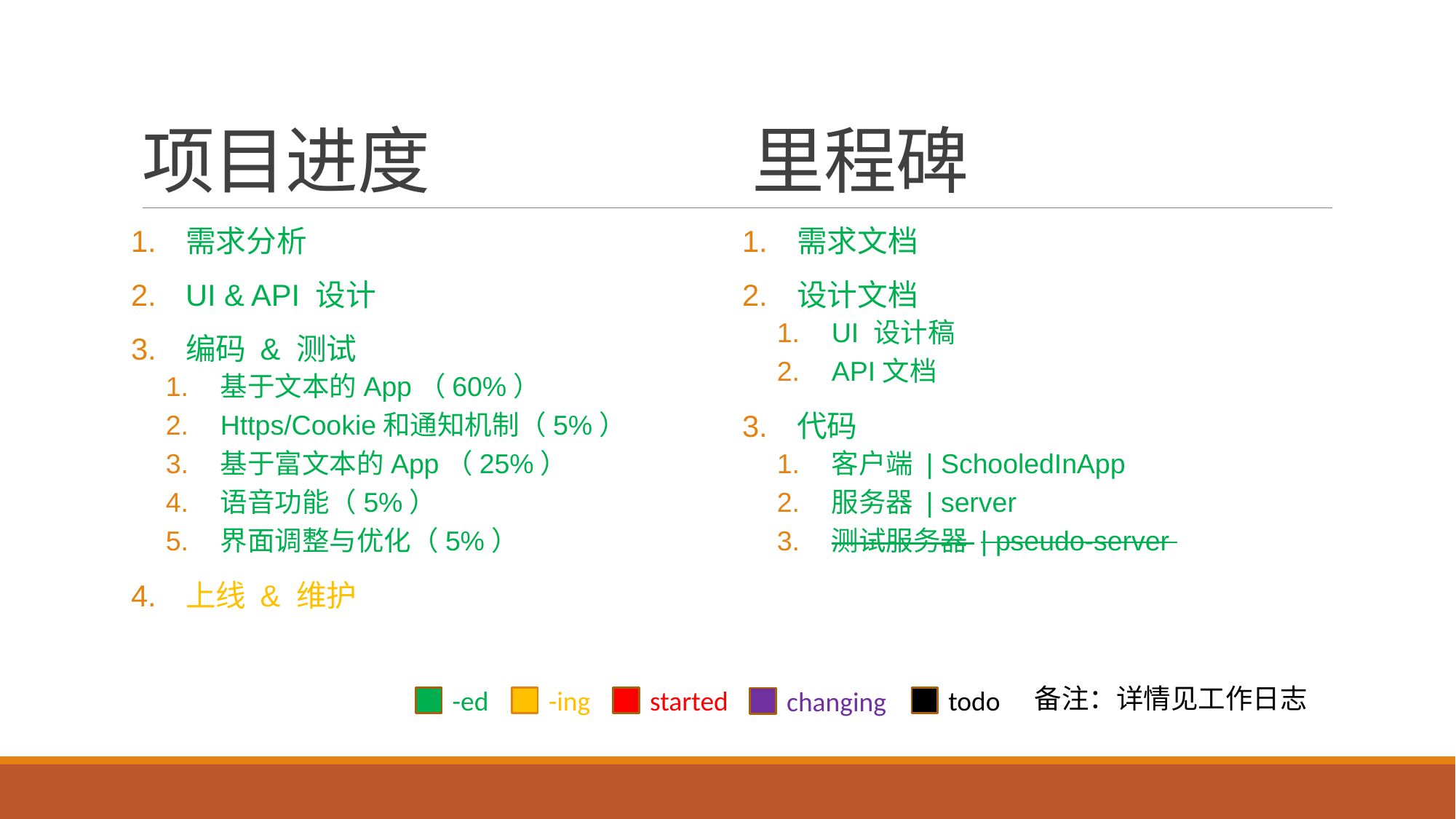

里程碑
# 项目进度
需求分析
UI & API 设计
编码 & 测试
基于文本的App（60%）
Https/Cookie和通知机制（5%）
基于富文本的App（25%）
语音功能（5%）
界面调整与优化（5%）
上线 & 维护
需求文档
设计文档
UI 设计稿
API文档
代码
客户端 | SchooledInApp
服务器 | server
测试服务器 | pseudo-server
备注：详情见工作日志
-ed
-ing
started
todo
changing